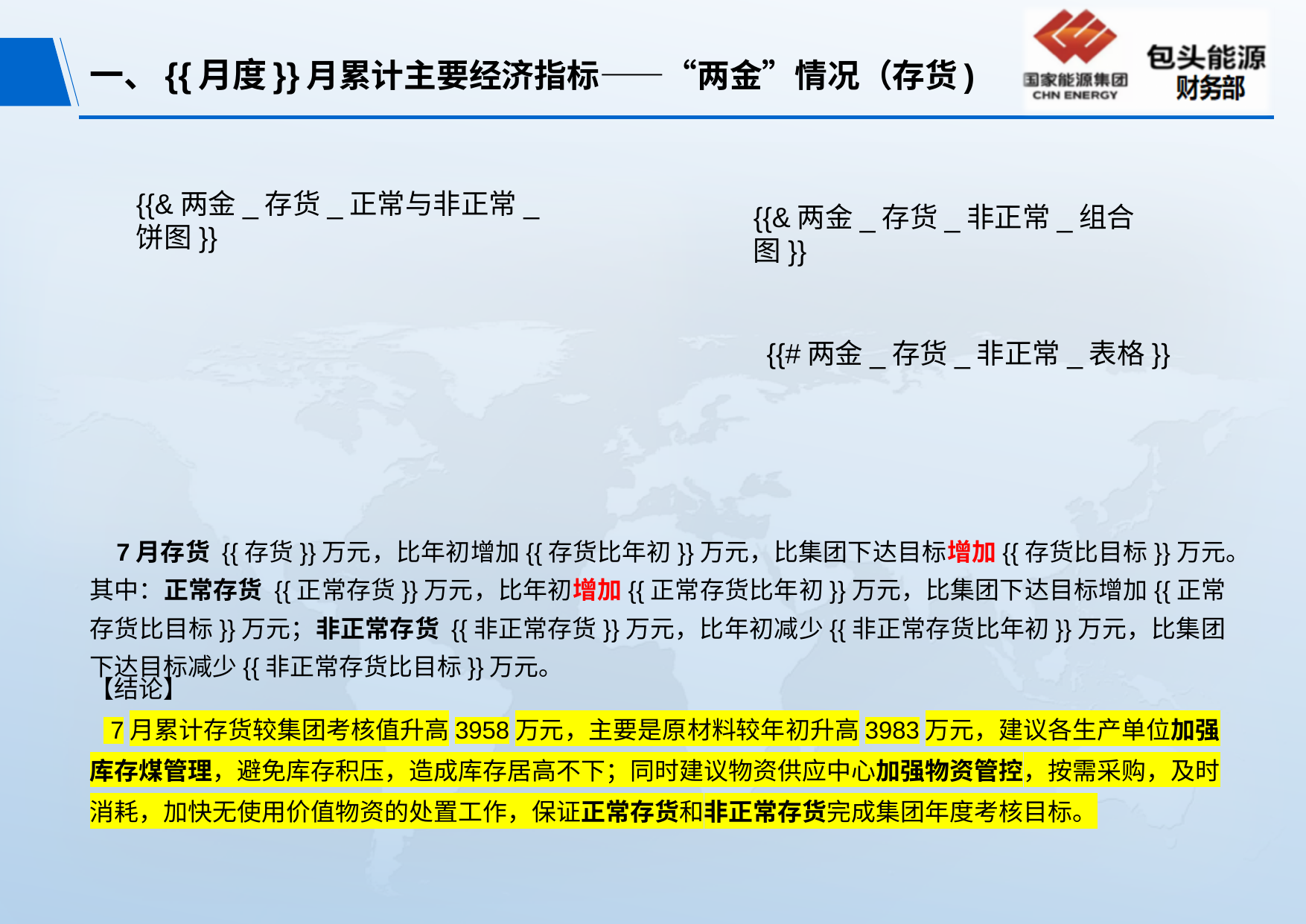

# 一、{{月度}}月累计主要经济指标——“两金”情况（存货)
{{&两金_存货_正常与非正常_饼图}}
{{&两金_存货_非正常_组合图}}
{{#两金_存货_非正常_表格}}
    7月存货 {{存货}}万元，比年初增加{{存货比年初}}万元，比集团下达目标增加{{存货比目标}}万元。其中：正常存货 {{正常存货}}万元，比年初增加{{正常存货比年初}}万元，比集团下达目标增加{{正常存货比目标}}万元；非正常存货 {{非正常存货}}万元，比年初减少{{非正常存货比年初}}万元，比集团下达目标减少{{非正常存货比目标}}万元。
【结论】
   7月累计存货较集团考核值升高3958万元，主要是原材料较年初升高3983万元，建议各生产单位加强库存煤管理，避免库存积压，造成库存居高不下；同时建议物资供应中心加强物资管控，按需采购，及时消耗，加快无使用价值物资的处置工作，保证正常存货和非正常存货完成集团年度考核目标。
23